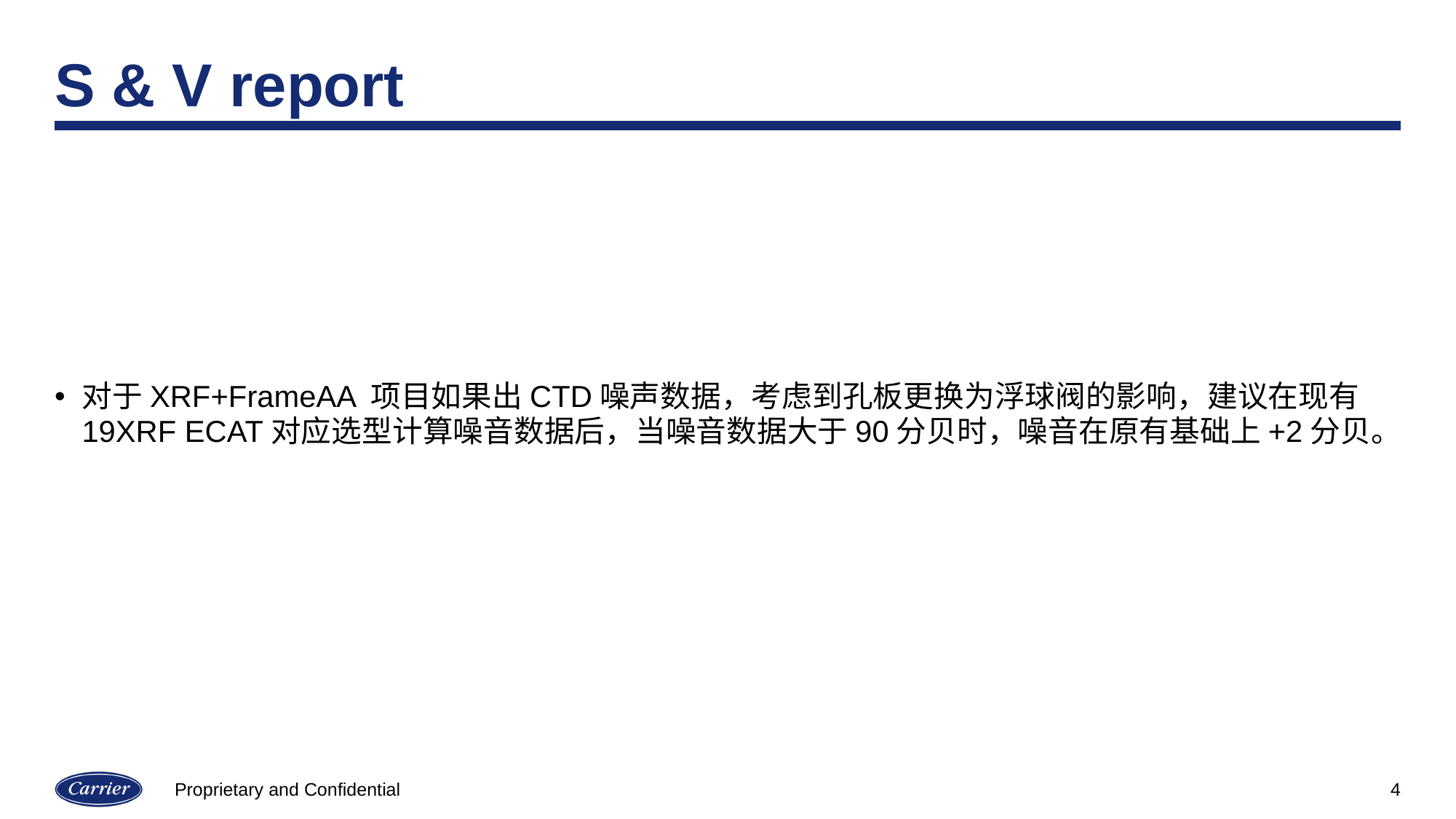

# S & V report
对于XRF+FrameAA 项目如果出CTD噪声数据，考虑到孔板更换为浮球阀的影响，建议在现有19XRF ECAT对应选型计算噪音数据后，当噪音数据大于90分贝时，噪音在原有基础上+2分贝。
4